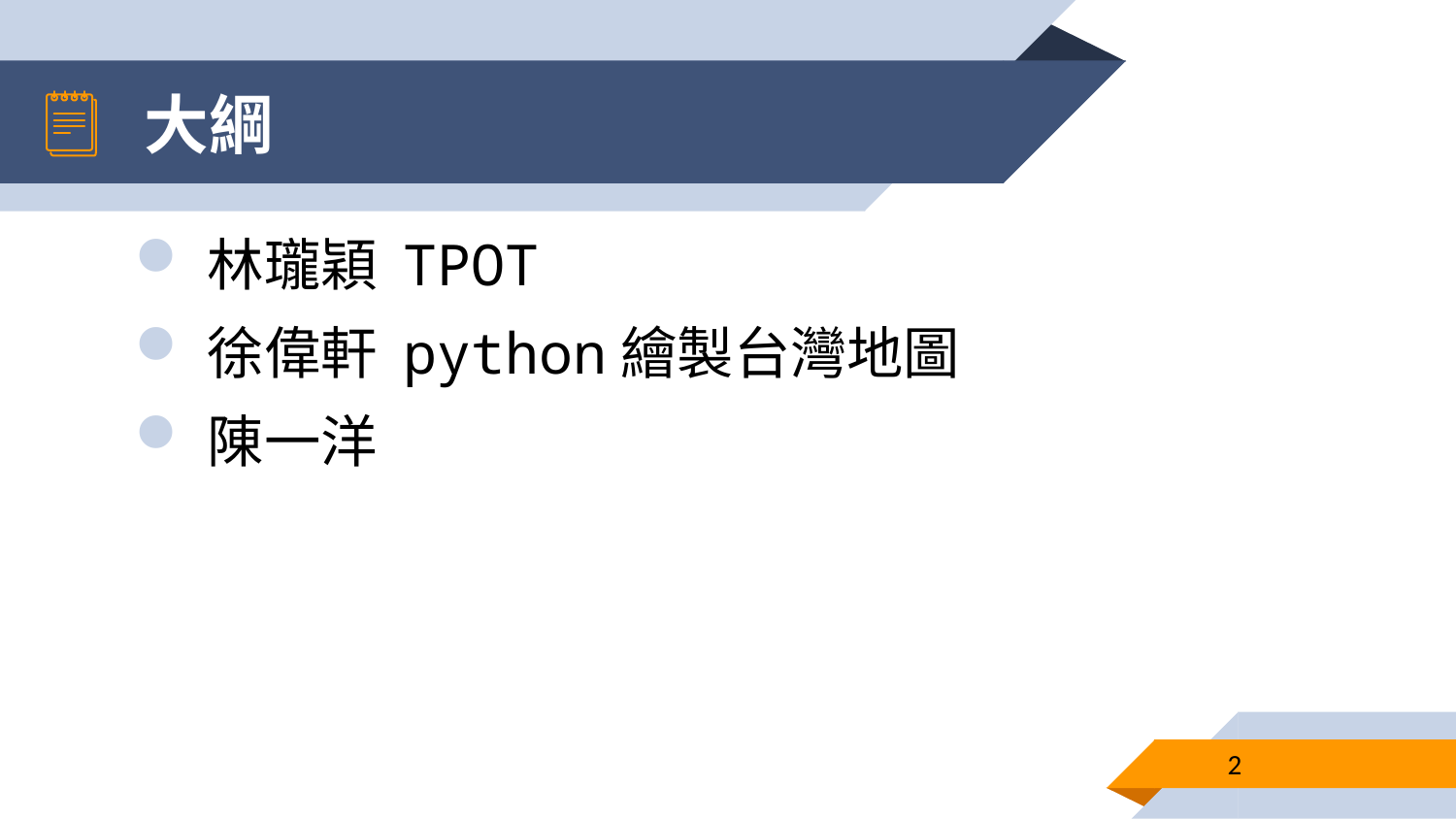

# 大綱

林瓏穎 TPOT
徐偉軒 python繪製台灣地圖
陳一洋

2